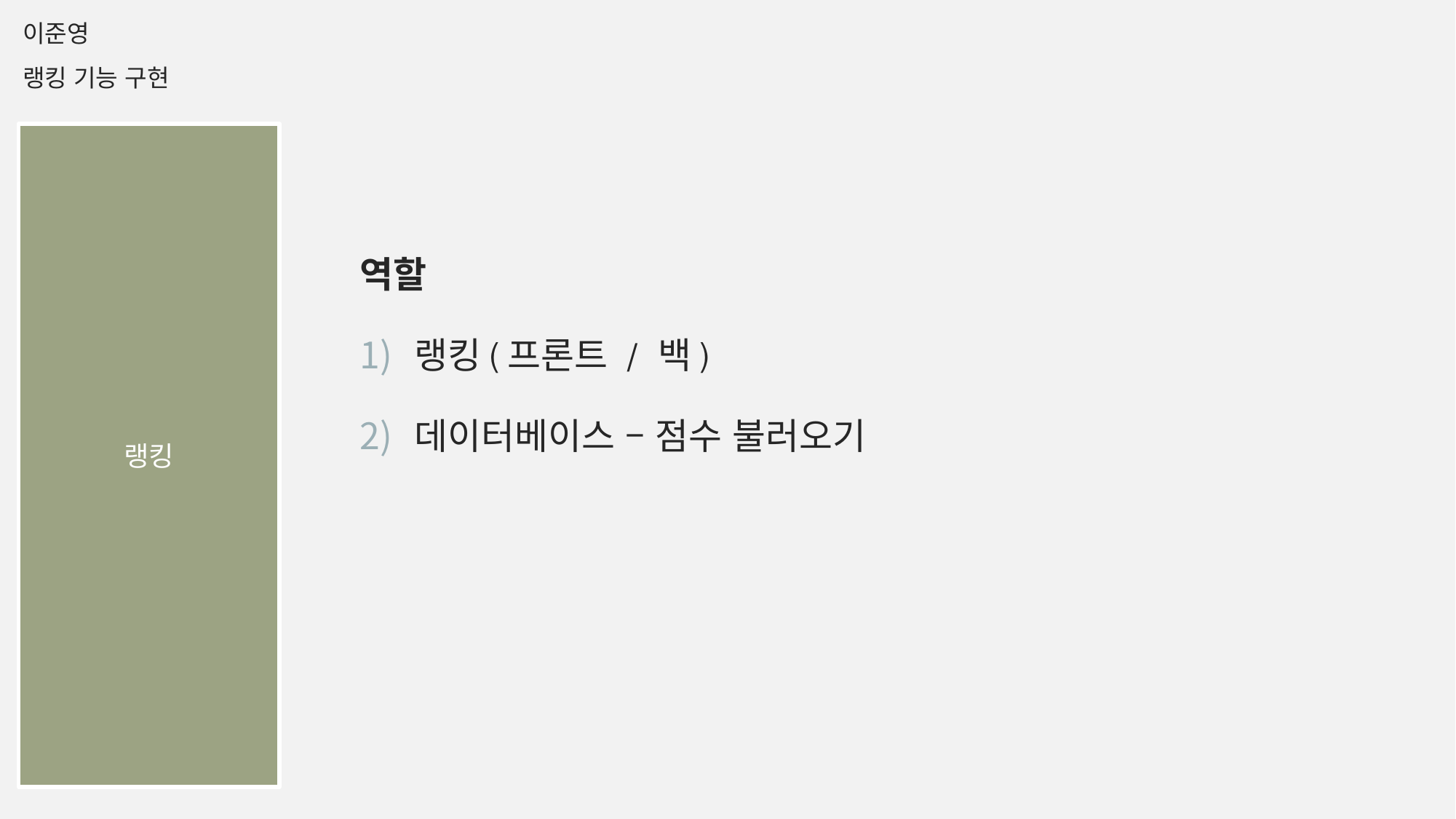

이준영
랭킹 기능 구현
랭킹
역할
랭킹(프론트 / 백)
데이터베이스 – 점수 불러오기